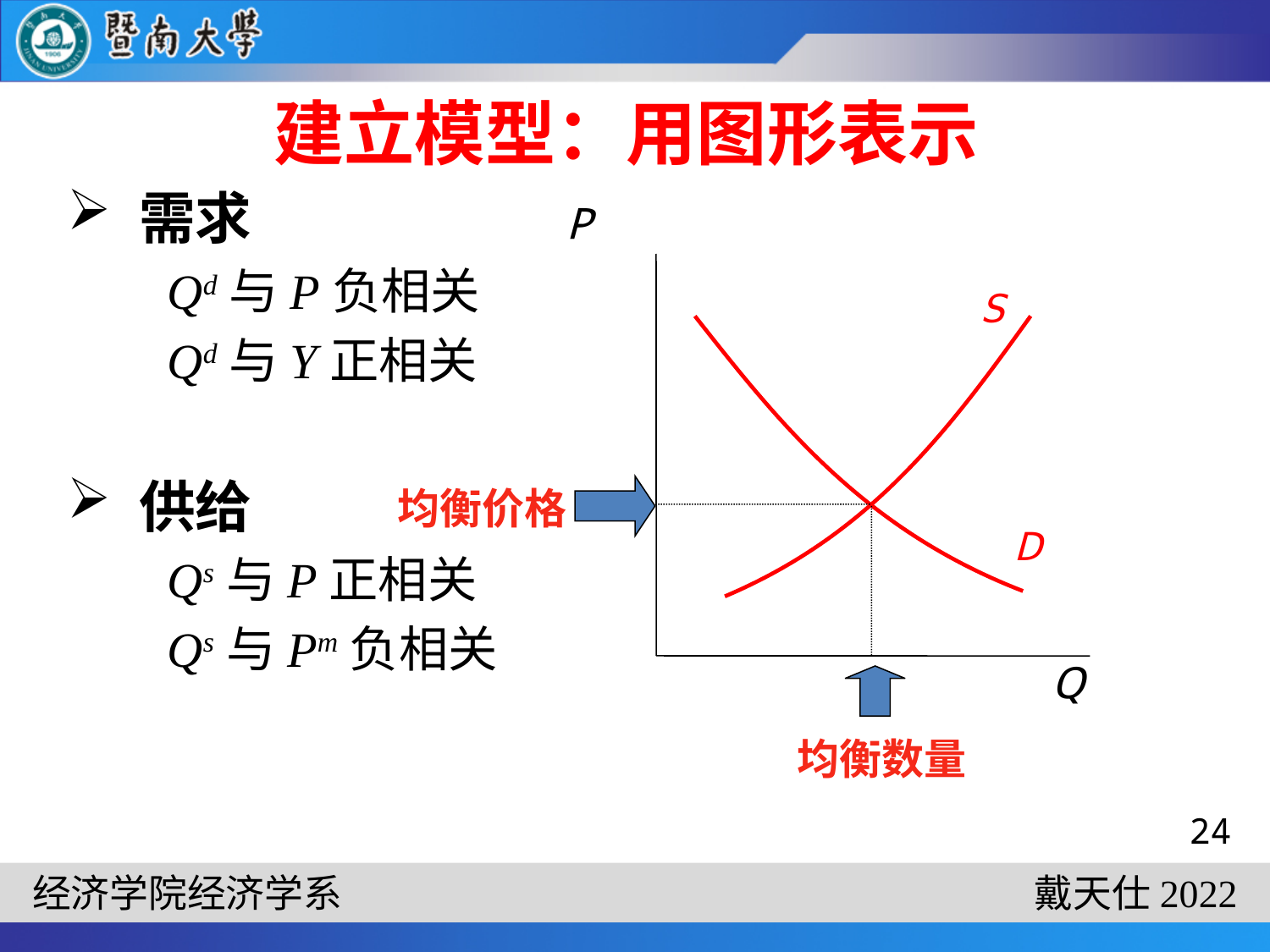

建立模型：用图形表示
需求
Qd与P负相关
Qd与Y正相关

供给
Qs与P正相关
Qs与Pm负相关

P

S

D

均衡价格

Q

均衡数量
24